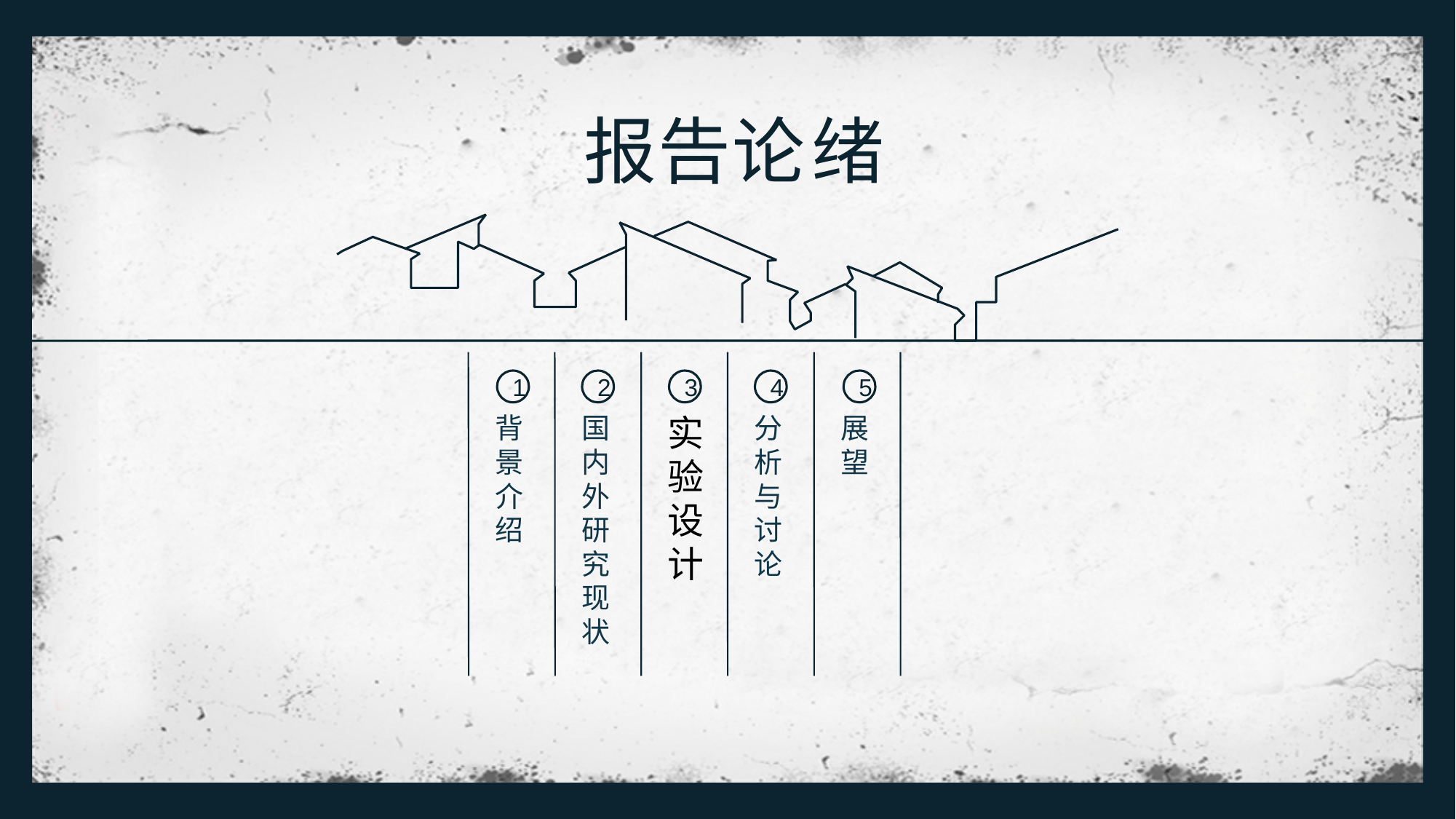

报
告
论
绪

1
背景介绍
2
国内外研究现状
3
实验设计
4
分析与讨论
5
展望